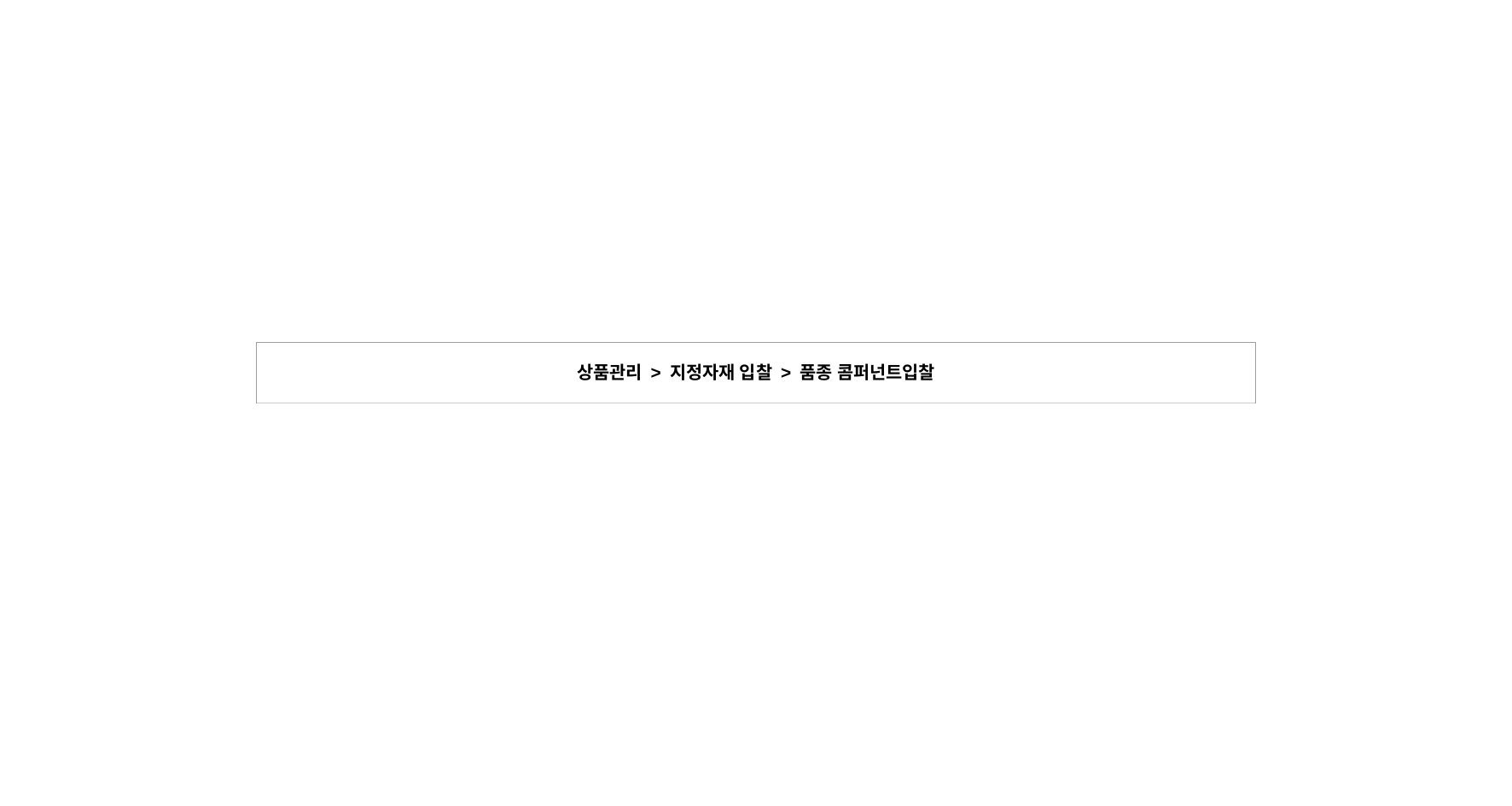

| 상품관리 > 지정자재 입찰 > 품종 콤퍼넌트입찰 |
| --- |